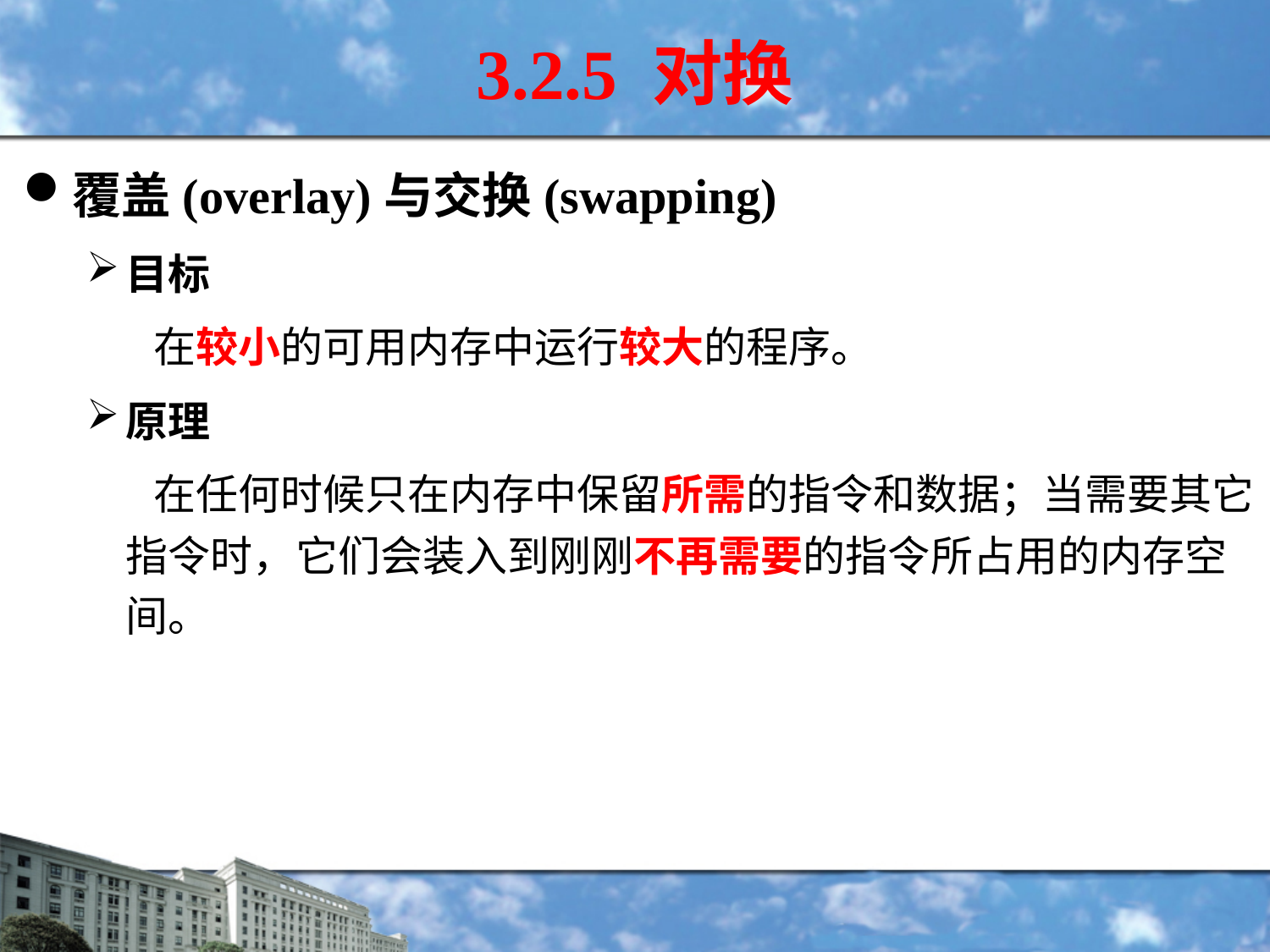

3.2.5 对换
覆盖(overlay)与交换(swapping)
目标
      在较小的可用内存中运行较大的程序。
原理
      在任何时候只在内存中保留所需的指令和数据；当需要其它指令时，它们会装入到刚刚不再需要的指令所占用的内存空间。